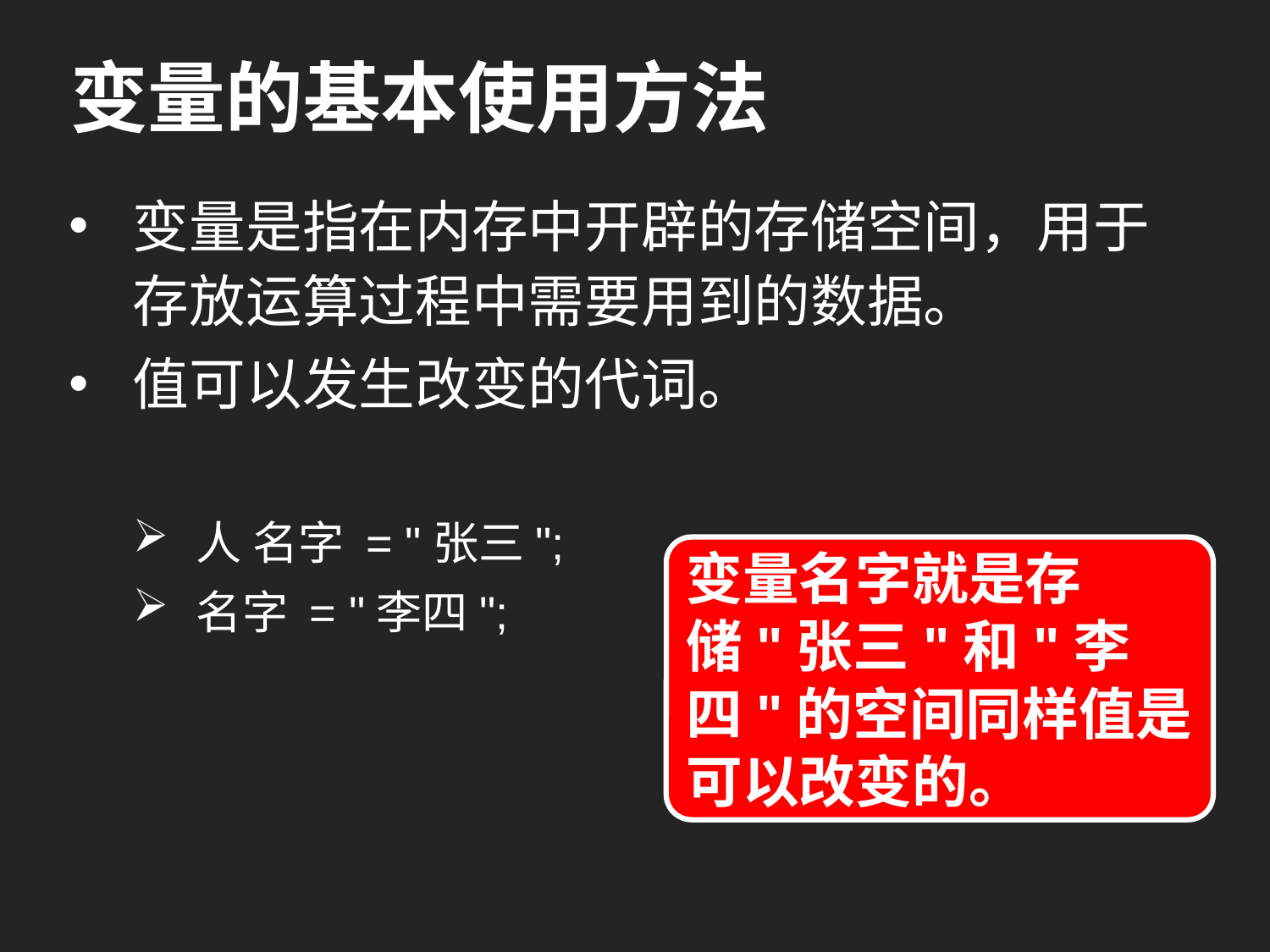

# 变量的基本使用方法
变量是指在内存中开辟的存储空间，用于存放运算过程中需要用到的数据。
值可以发生改变的代词。

人 名字 = "张三";
名字 = "李四";
变量名字就是存储"张三"和"李四"的空间同样值是可以改变的。